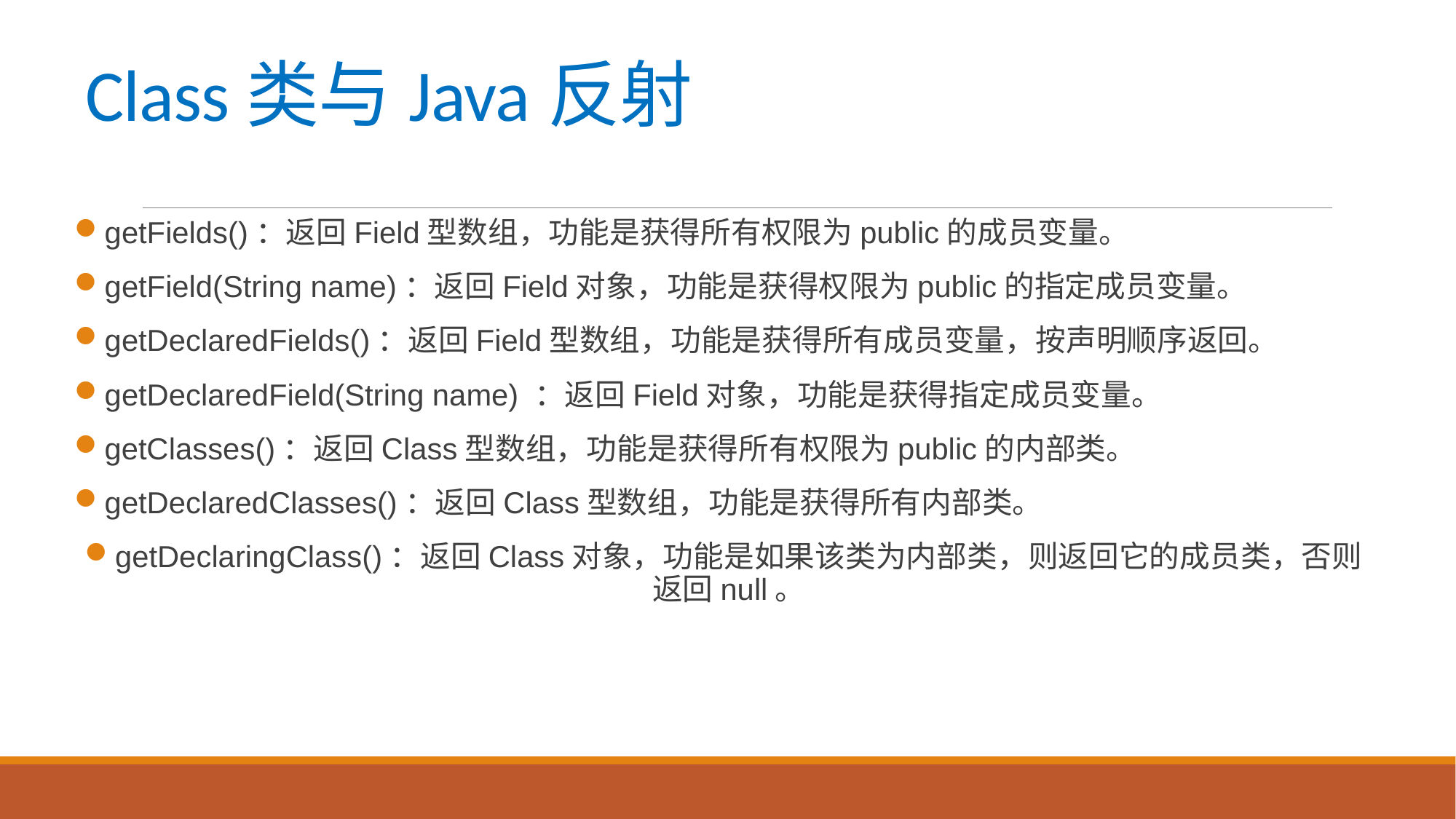

# Class类与Java反射
getFields()：返回Field型数组，功能是获得所有权限为public的成员变量。
getField(String name)：返回Field对象，功能是获得权限为public的指定成员变量。
getDeclaredFields()：返回Field型数组，功能是获得所有成员变量，按声明顺序返回。
getDeclaredField(String name) ：返回Field对象，功能是获得指定成员变量。
getClasses()：返回Class型数组，功能是获得所有权限为public的内部类。
getDeclaredClasses()：返回Class型数组，功能是获得所有内部类。
getDeclaringClass()：返回Class对象，功能是如果该类为内部类，则返回它的成员类，否则返回null。